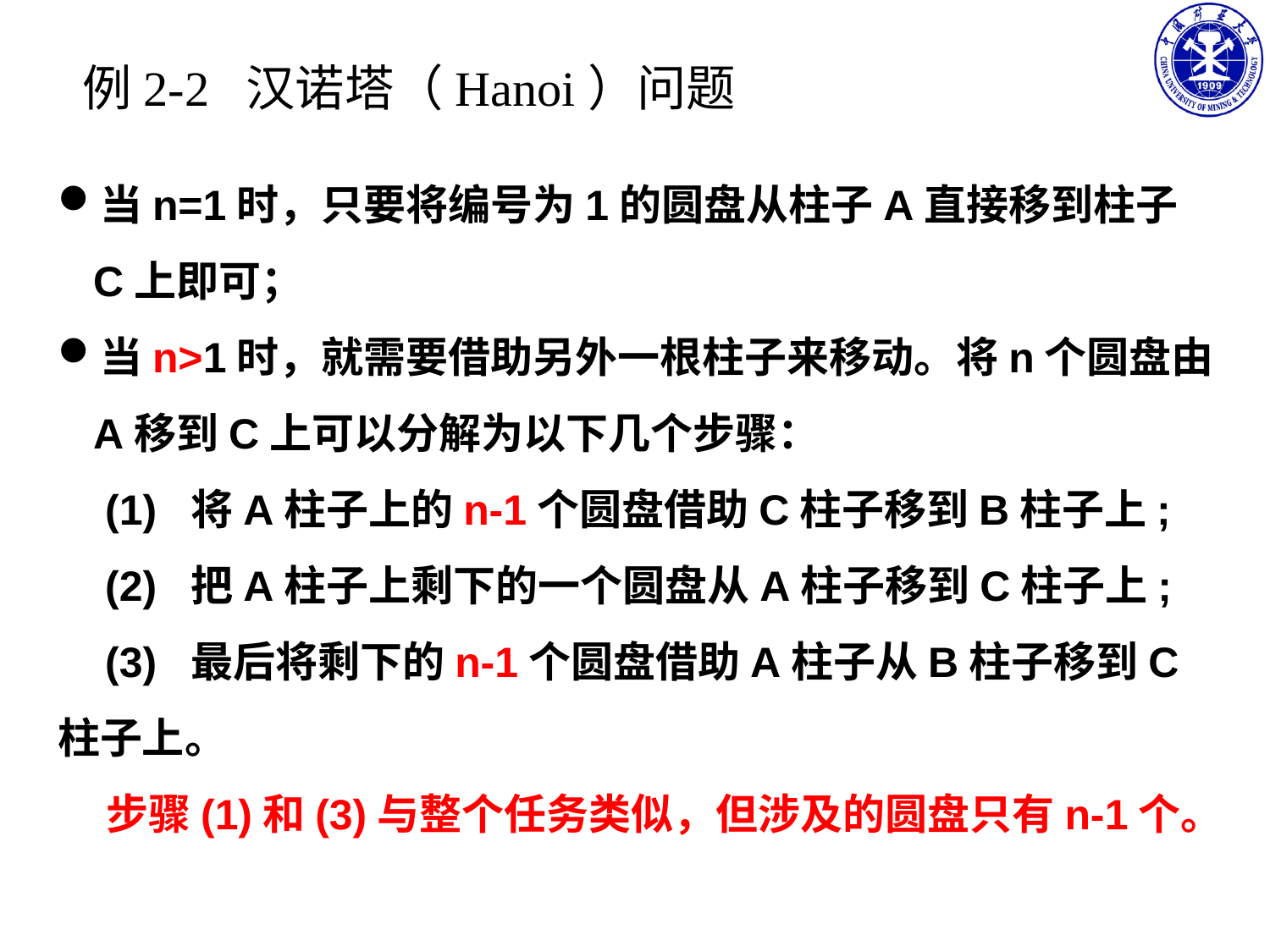

例2-2  汉诺塔（Hanoi）问题
当n=1时，只要将编号为1的圆盘从柱子A直接移到柱子C上即可；
当n>1时，就需要借助另外一根柱子来移动。将n个圆盘由A移到C上可以分解为以下几个步骤：
    (1)  将A柱子上的n-1个圆盘借助C柱子移到B柱子上;
    (2)  把A柱子上剩下的一个圆盘从A柱子移到C柱子上;
    (3)  最后将剩下的n-1个圆盘借助A柱子从B柱子移到C柱子上。
    步骤(1)和(3)与整个任务类似，但涉及的圆盘只有n-1个。